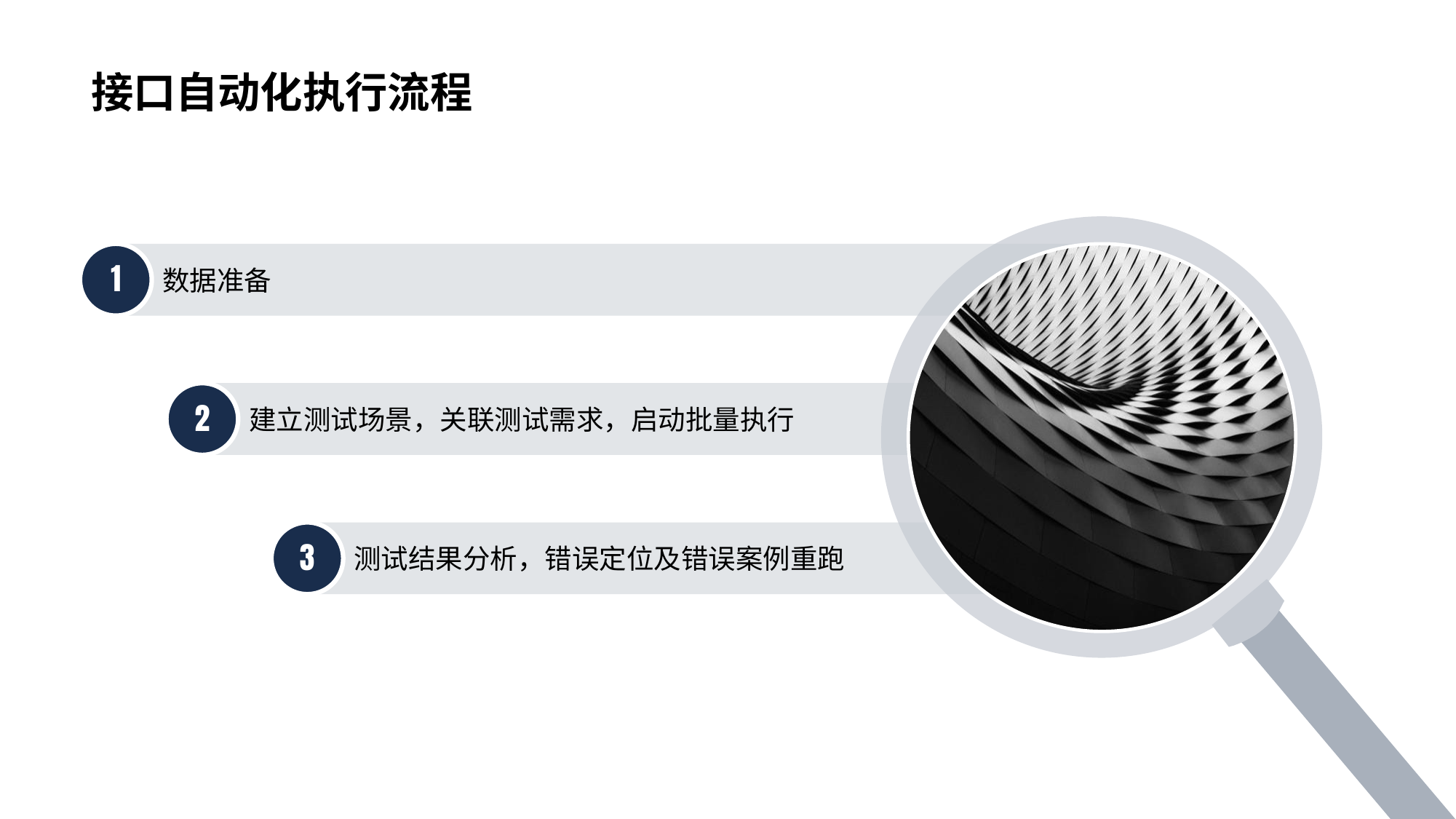

# 接口自动化执行流程

1

数据准备
2

建立测试场景，关联测试需求，启动批量执行
3

测试结果分析，错误定位及错误案例重跑
14